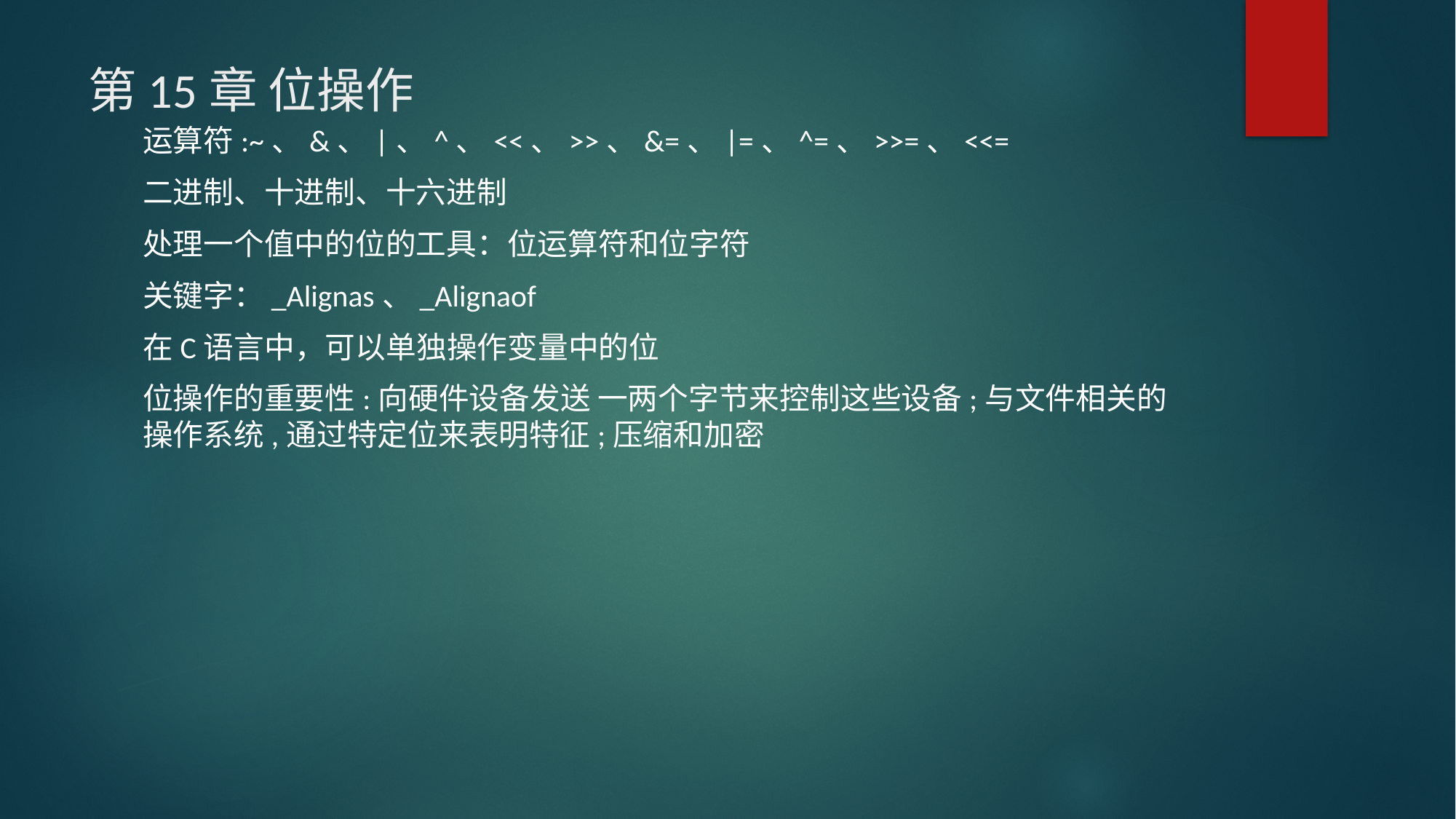

# 第15章 位操作
运算符:~、&、|、^、<<、>>、&=、|=、^=、>>=、<<=
二进制、十进制、十六进制
处理一个值中的位的工具：位运算符和位字符
关键字：_Alignas、_Alignaof
在C语言中，可以单独操作变量中的位
位操作的重要性:向硬件设备发送 一两个字节来控制这些设备;与文件相关的操作系统,通过特定位来表明特征;压缩和加密